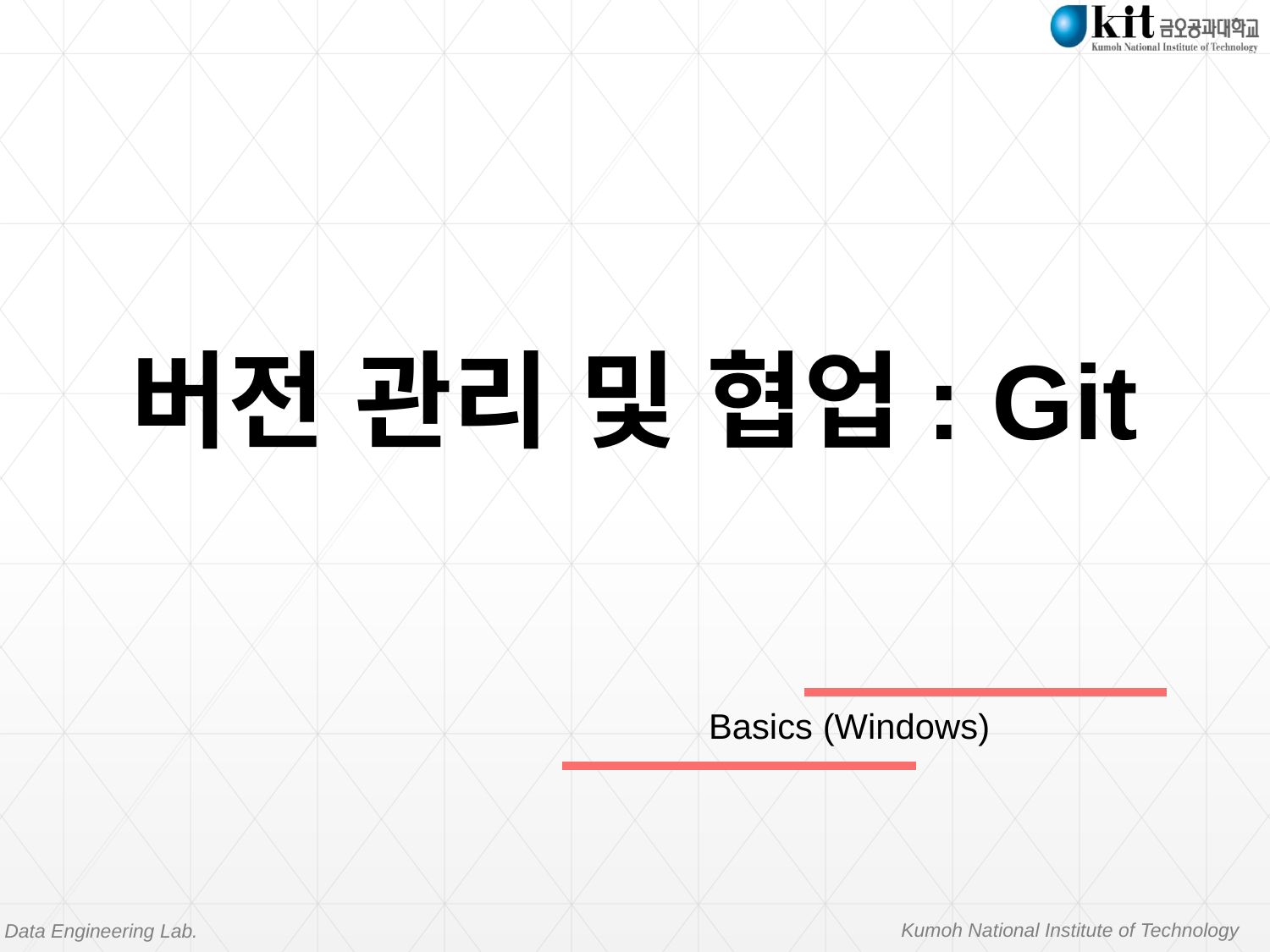

# 버전 관리 및 협업: Git
Basics (Windows)